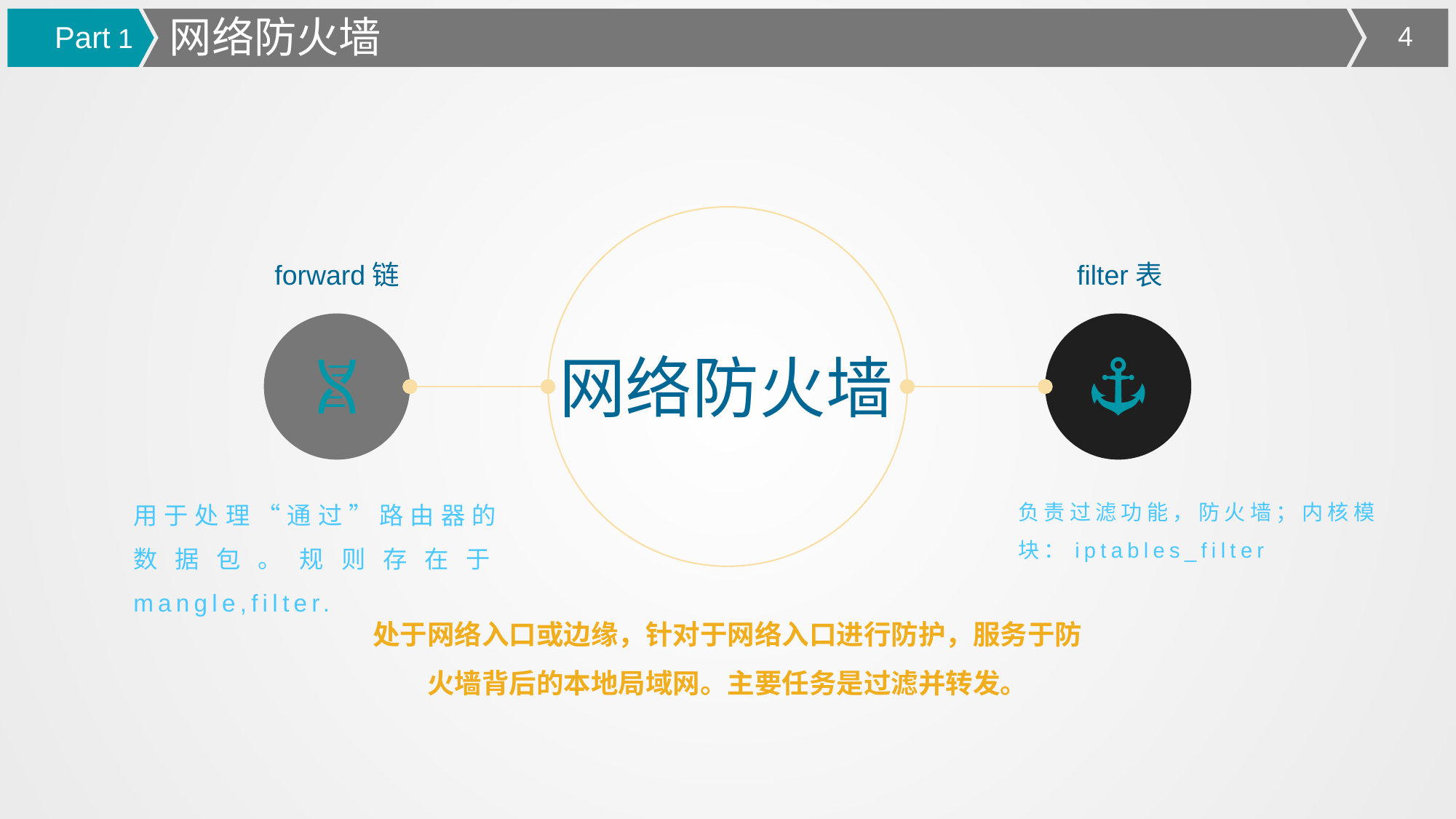

网络防火墙
Part 1

forward链
filter表

网络防火墙
负责过滤功能，防火墙；内核模块：iptables_filter
用于处理“通过”路由器的数据包。规则存在于mangle,filter.
处于网络入口或边缘，针对于网络入口进行防护，服务于防火墙背后的本地局域网。主要任务是过滤并转发。